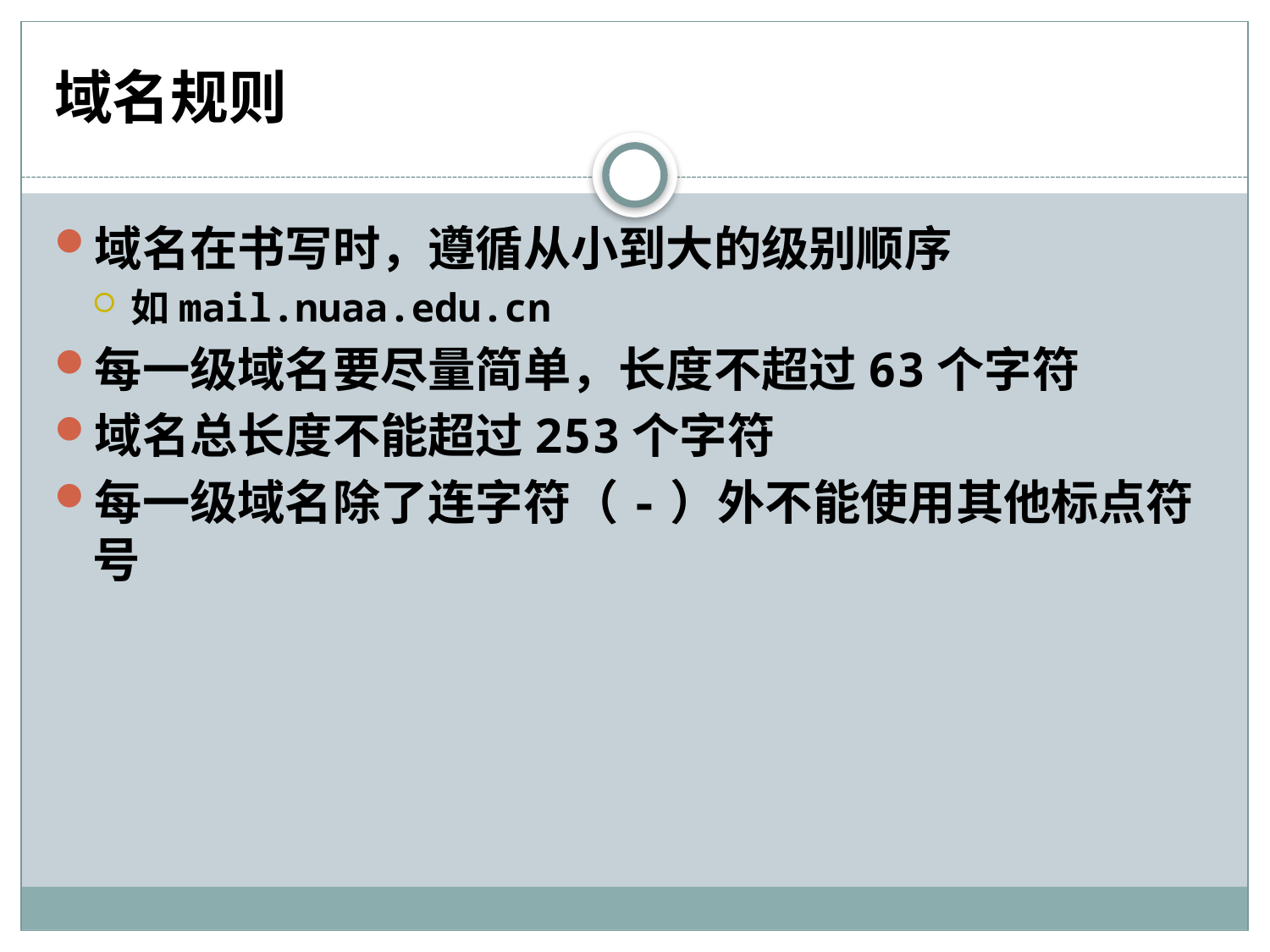

# 域名规则
域名在书写时，遵循从小到大的级别顺序
如mail.nuaa.edu.cn
每一级域名要尽量简单，长度不超过63个字符
域名总长度不能超过253个字符
每一级域名除了连字符（-）外不能使用其他标点符号